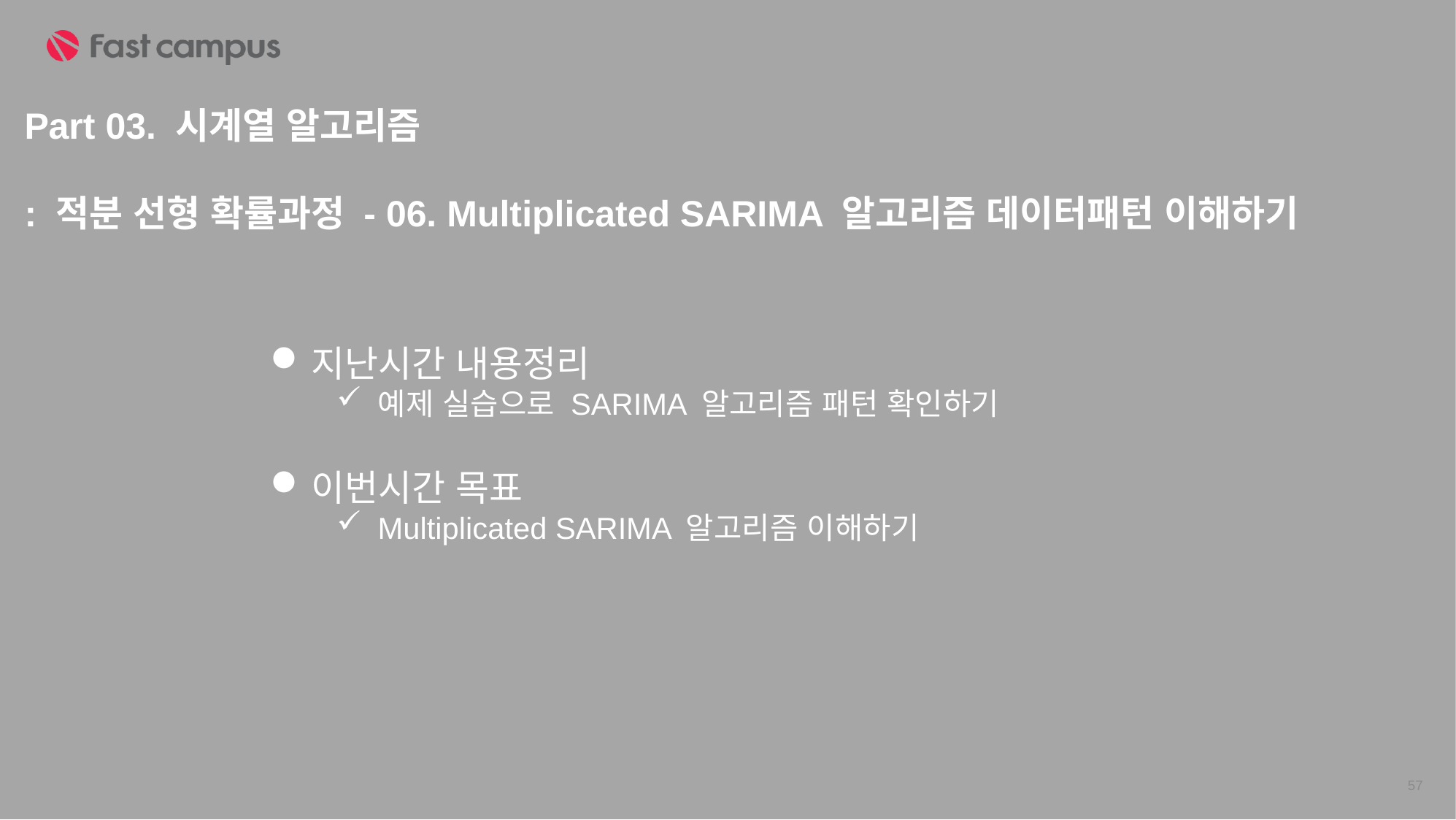

Part 03. 시계열 알고리즘

: 적분 선형 확률과정 - 06. Multiplicated SARIMA 알고리즘 데이터패턴 이해하기
지난시간 내용정리
예제 실습으로 SARIMA 알고리즘 패턴 확인하기

이번시간 목표
Multiplicated SARIMA 알고리즘 이해하기
57